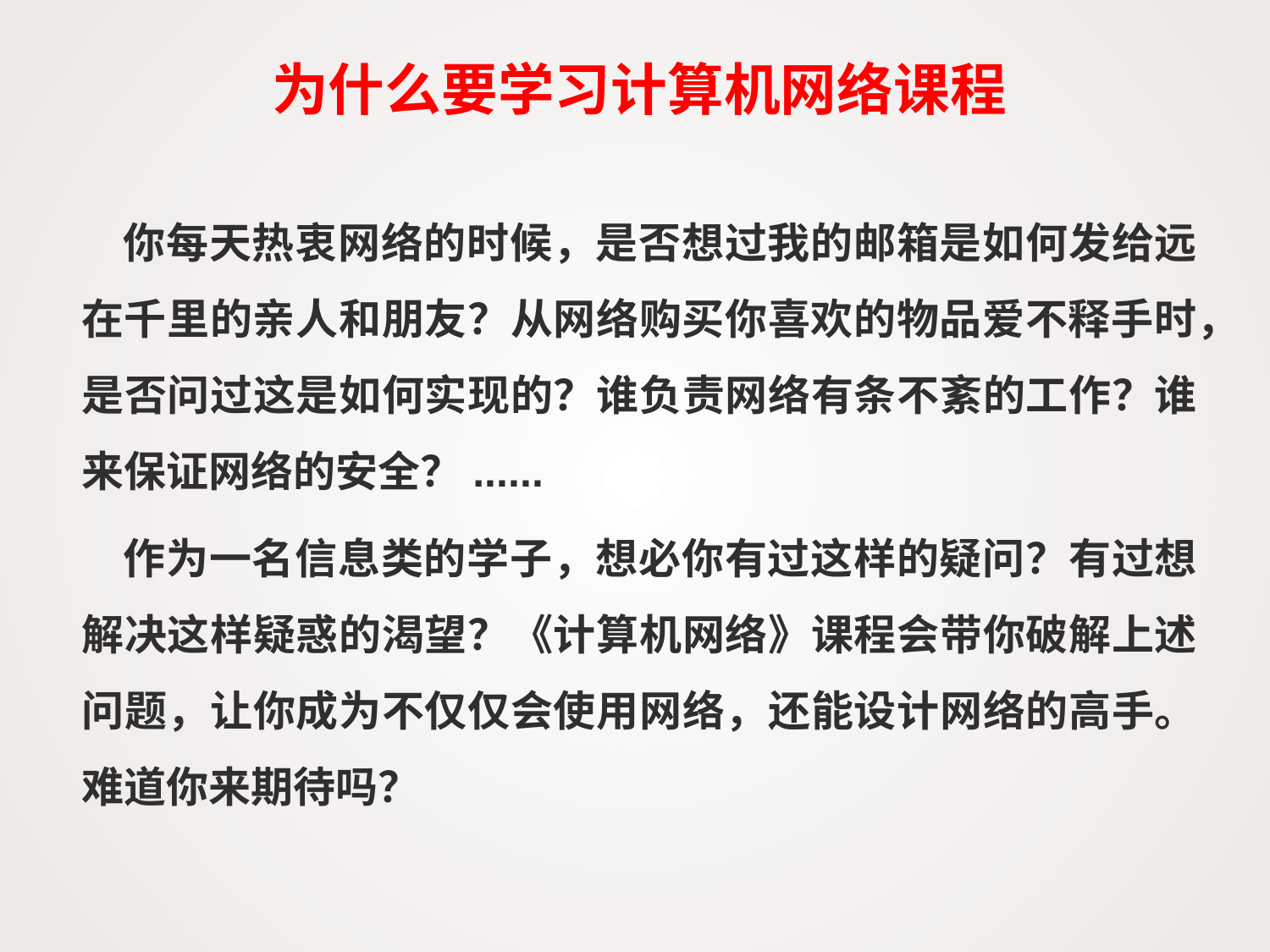

# 为什么要学习计算机网络课程
   你每天热衷网络的时候，是否想过我的邮箱是如何发给远在千里的亲人和朋友？从网络购买你喜欢的物品爱不释手时，是否问过这是如何实现的？谁负责网络有条不紊的工作？谁来保证网络的安全？......
   作为一名信息类的学子，想必你有过这样的疑问？有过想解决这样疑惑的渴望？《计算机网络》课程会带你破解上述问题，让你成为不仅仅会使用网络，还能设计网络的高手。难道你来期待吗？